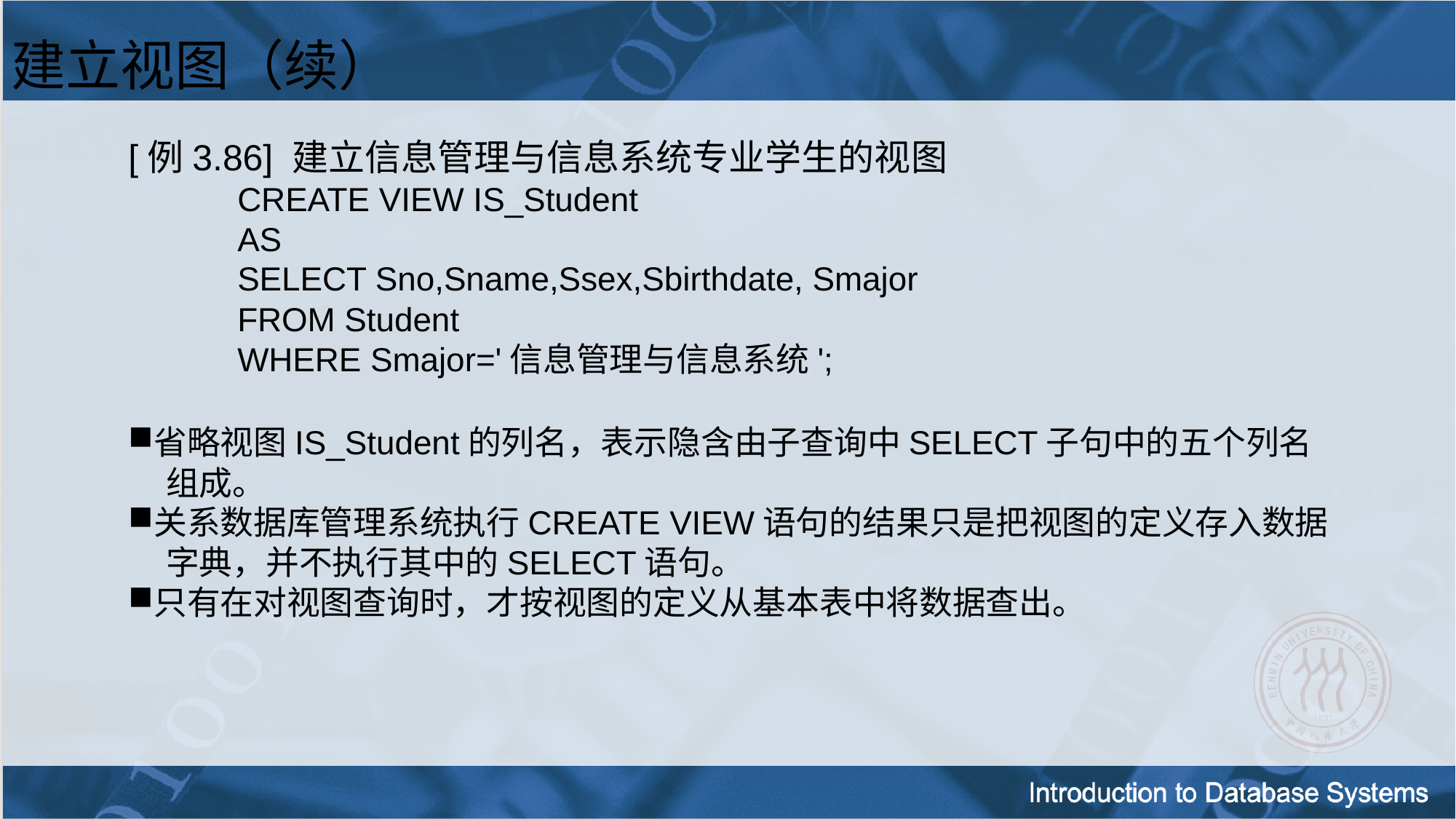

建立视图（续）
[例3.86] 建立信息管理与信息系统专业学生的视图
	CREATE VIEW IS_Student
	AS
	SELECT Sno,Sname,Ssex,Sbirthdate, Smajor
	FROM Student
	WHERE Smajor='信息管理与信息系统';

省略视图IS_Student的列名，表示隐含由子查询中SELECT子句中的五个列名
    组成。
关系数据库管理系统执行CREATE VIEW语句的结果只是把视图的定义存入数据
    字典，并不执行其中的SELECT语句。
只有在对视图查询时，才按视图的定义从基本表中将数据查出。